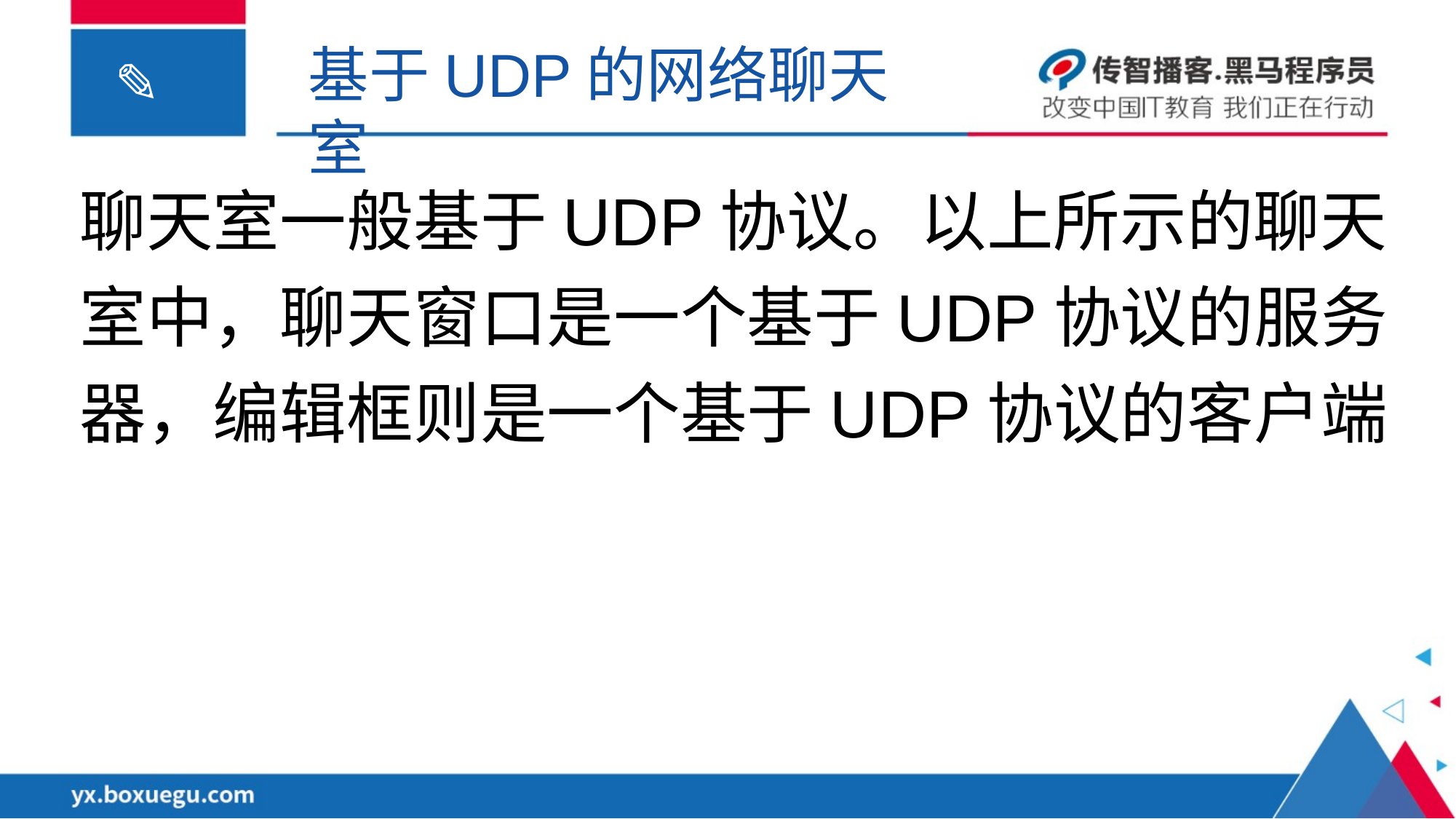

基于UDP的网络聊天室
聊天室一般基于UDP协议。以上所示的聊天室中，聊天窗口是一个基于UDP协议的服务器，编辑框则是一个基于UDP协议的客户端